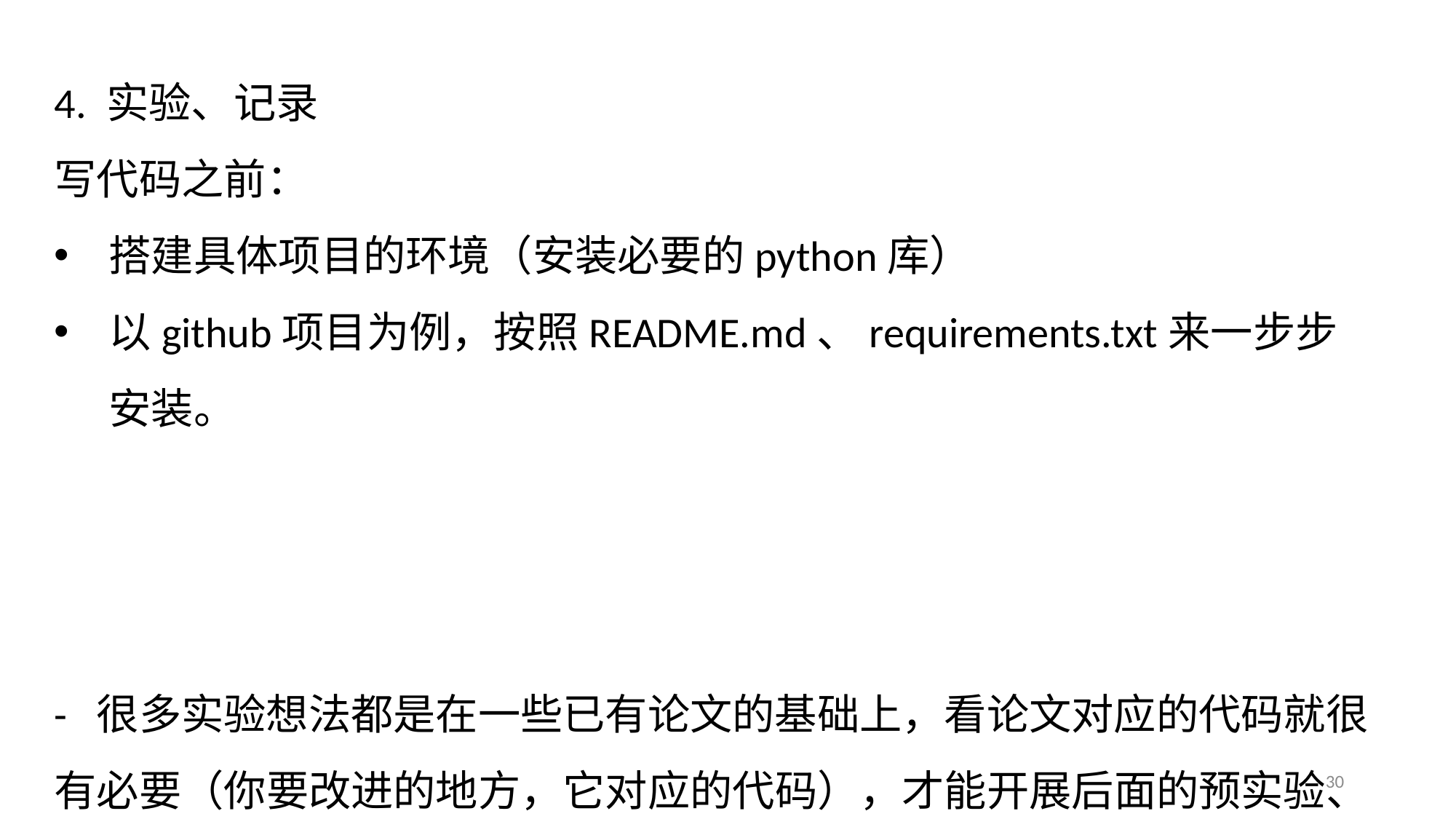

4. 实验、记录
写代码之前：
搭建具体项目的环境（安装必要的python库）
以github项目为例，按照README.md、requirements.txt来一步步安装。

-  很多实验想法都是在一些已有论文的基础上，看论文对应的代码就很有必要（你要改进的地方，它对应的代码），才能开展后面的预实验、正式实验等等。
30